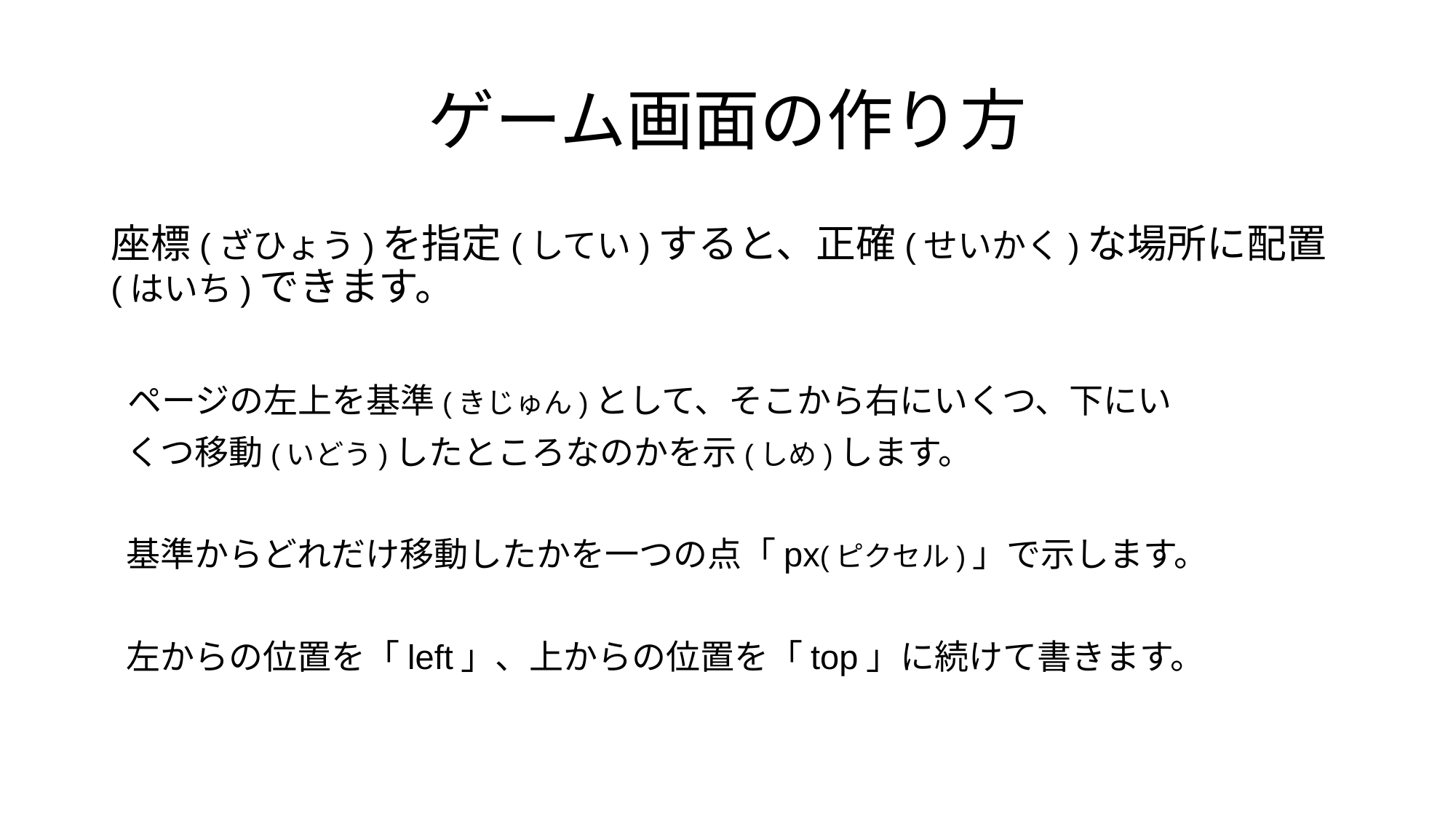

# ゲーム画面の作り方
座標(ざひょう)を指定(してい)すると、正確(せいかく)な場所に配置(はいち)できます。

 ページの左上を基準(きじゅん)として、そこから右にいくつ、下にい
 くつ移動(いどう)したところなのかを示(しめ)します。

 基準からどれだけ移動したかを一つの点「px(ピクセル)」で示します。

 左からの位置を「left」、上からの位置を「top」に続けて書きます。